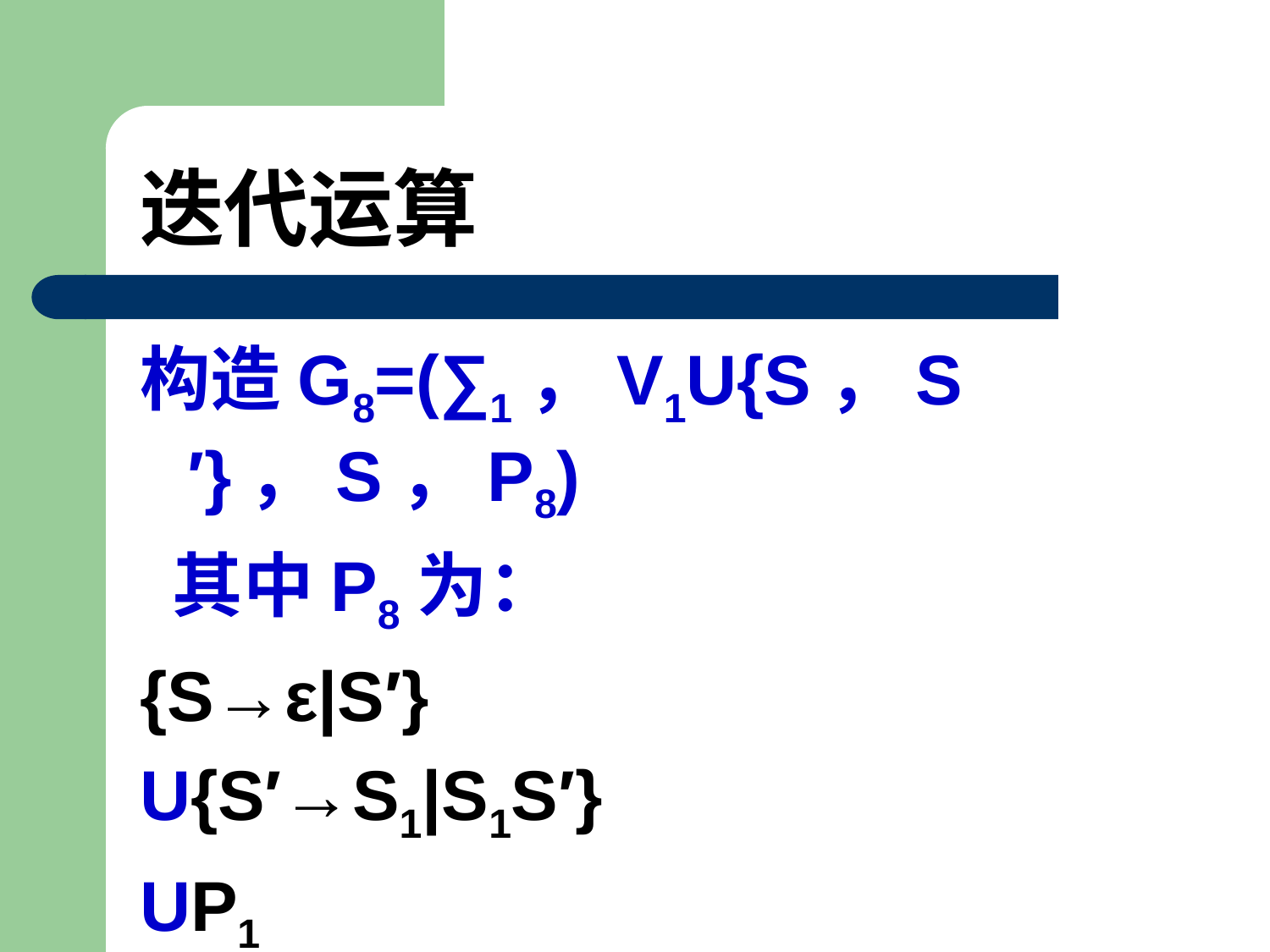

# 迭代运算
构造G8=(∑1，V1U{S，S′}，S，P8)
 其中P8为：
{S→ε|S′}
U{S′→S1|S1S′}
UP1